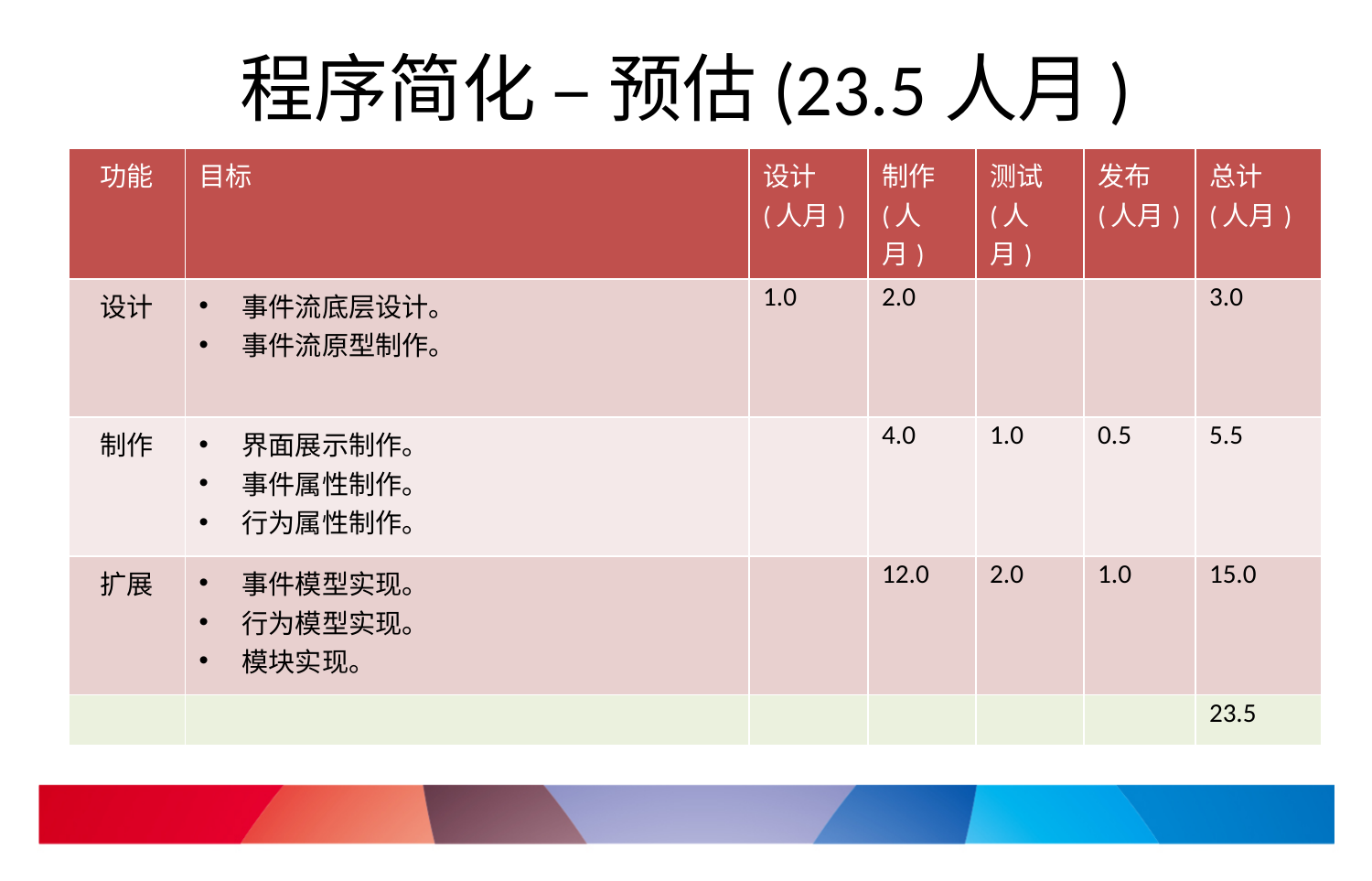

# 程序简化 – 预估(23.5人月)
| 功能 | 目标 | 设计 (人月) | 制作 (人月) | 测试 (人月) | 发布 (人月) | 总计 (人月) |
| --- | --- | --- | --- | --- | --- | --- |
| 设计 | 事件流底层设计。 事件流原型制作。 | 1.0 | 2.0 |  |  | 3.0 |
| 制作 | 界面展示制作。 事件属性制作。 行为属性制作。 |  | 4.0 | 1.0 | 0.5 | 5.5 |
| 扩展 | 事件模型实现。 行为模型实现。 模块实现。 |  | 12.0 | 2.0 | 1.0 | 15.0 |
|  |  |  |  |  |  | 23.5 |